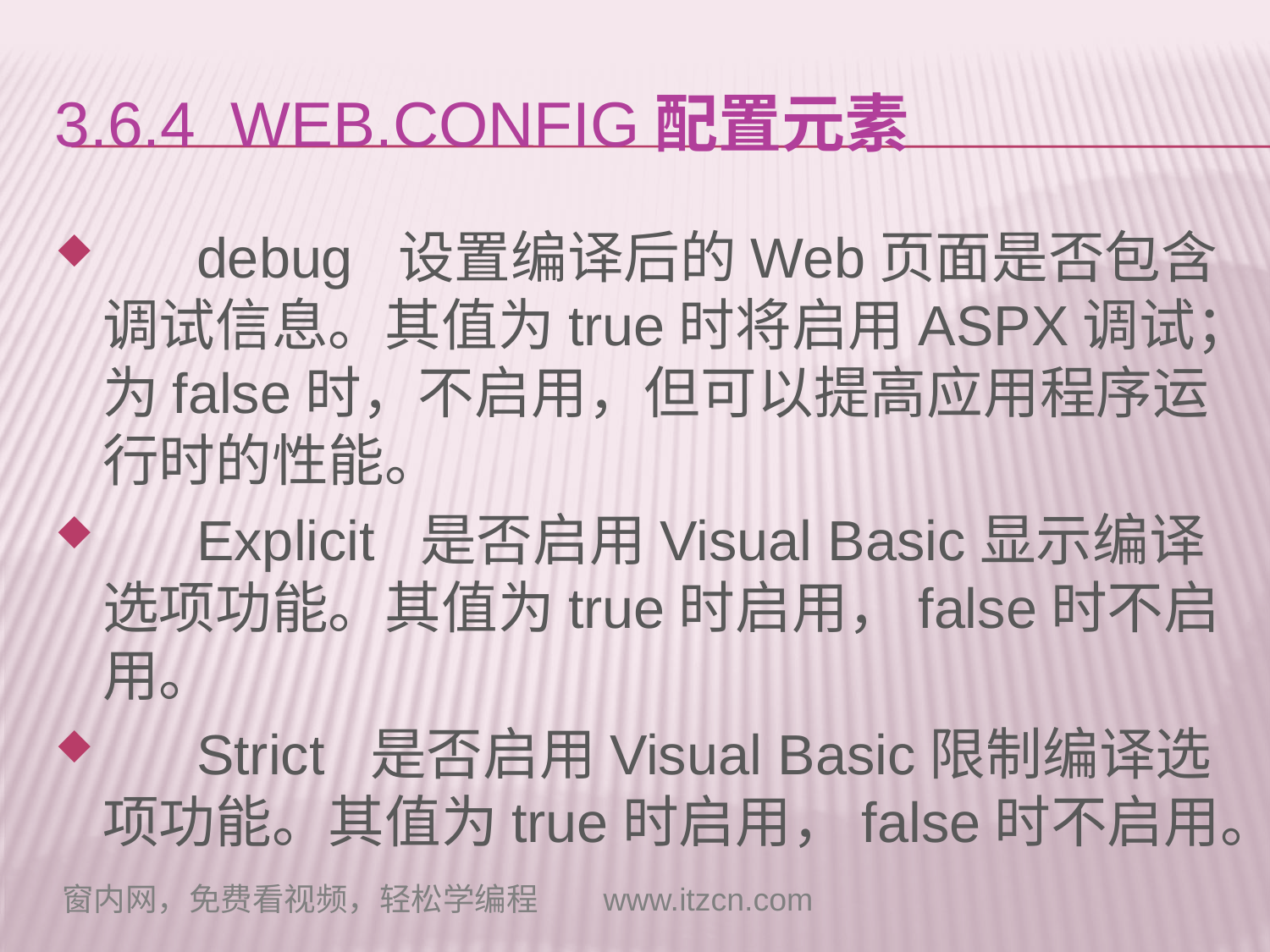

# 3.6.4  Web.config配置元素
      debug  设置编译后的Web页面是否包含调试信息。其值为true时将启用ASPX调试；为false时，不启用，但可以提高应用程序运行时的性能。
      Explicit  是否启用Visual Basic显示编译选项功能。其值为true时启用，false时不启用。
      Strict  是否启用Visual Basic限制编译选项功能。其值为true时启用，false时不启用。